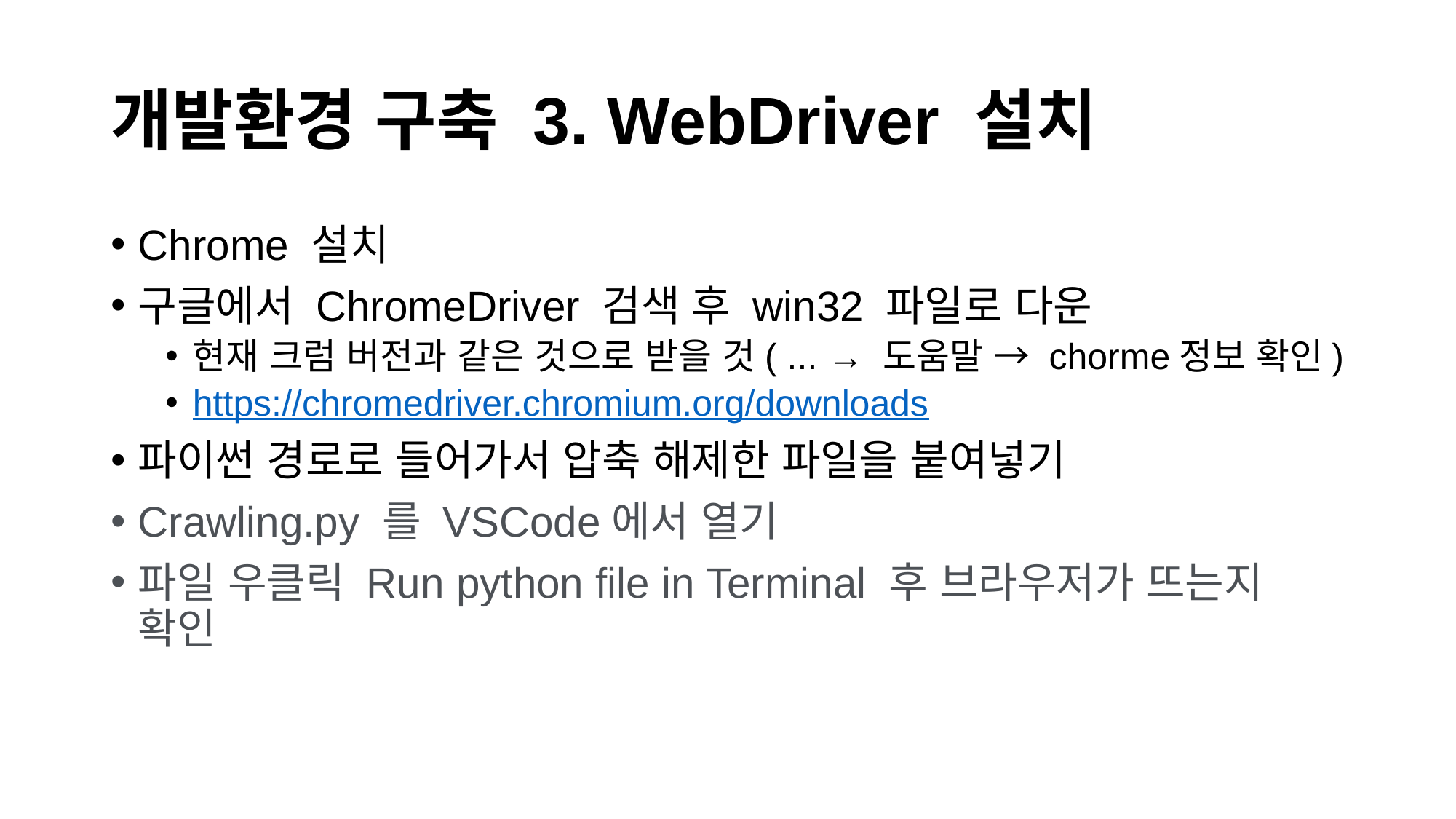

# 개발환경 구축 3. WebDriver 설치
Chrome 설치
구글에서 ChromeDriver 검색 후 win32 파일로 다운
현재 크럼 버전과 같은 것으로 받을 것( ... → 도움말 → chorme정보 확인)
https://chromedriver.chromium.org/downloads
파이썬 경로로 들어가서 압축 해제한 파일을 붙여넣기
Crawling.py 를 VSCode에서 열기
파일 우클릭 Run python file in Terminal 후 브라우저가 뜨는지 확인